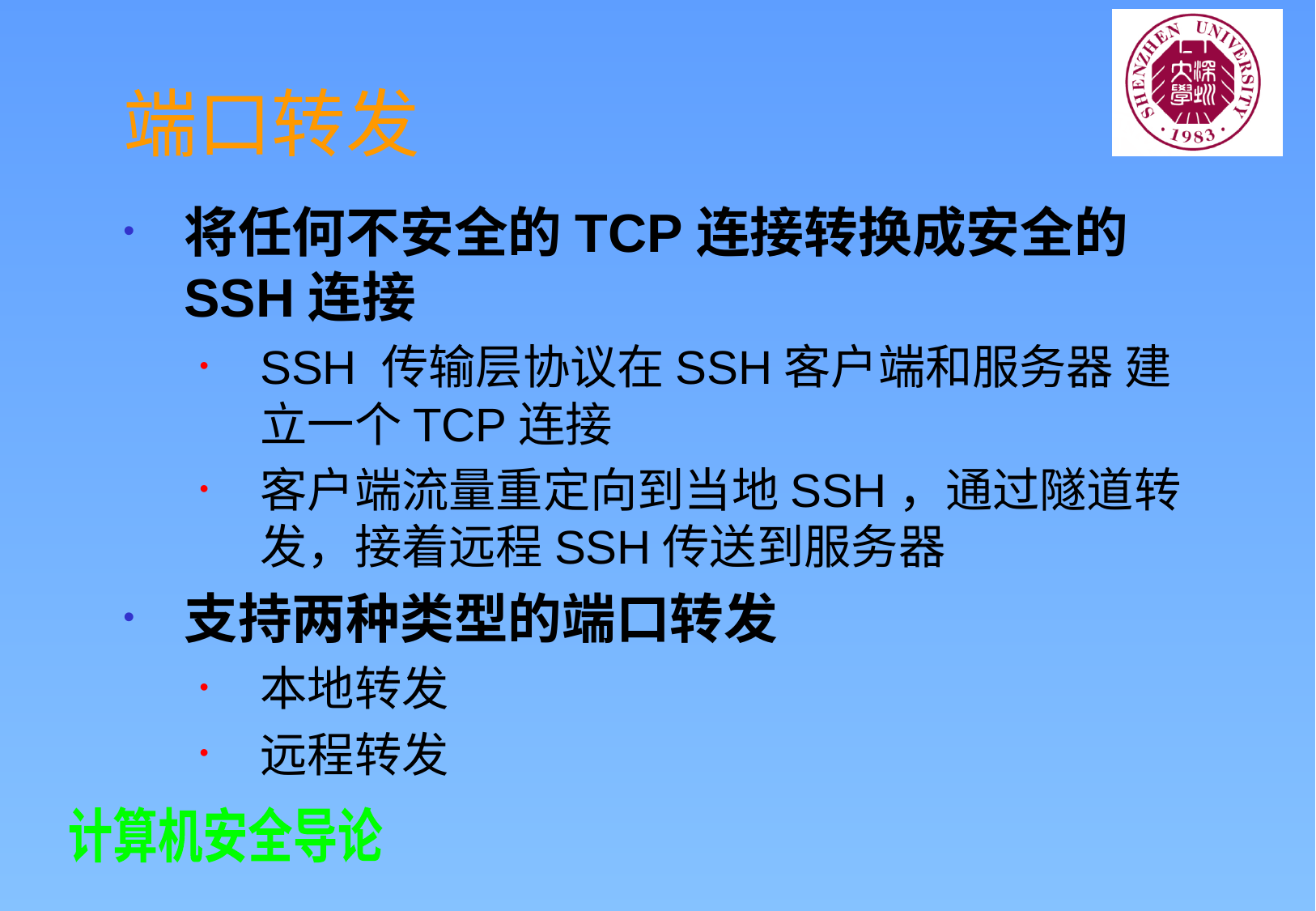

# 端口转发
将任何不安全的TCP连接转换成安全的SSH连接
SSH 传输层协议在SSH客户端和服务器 建立一个TCP连接
客户端流量重定向到当地SSH，通过隧道转发，接着远程SSH传送到服务器
支持两种类型的端口转发
本地转发
远程转发